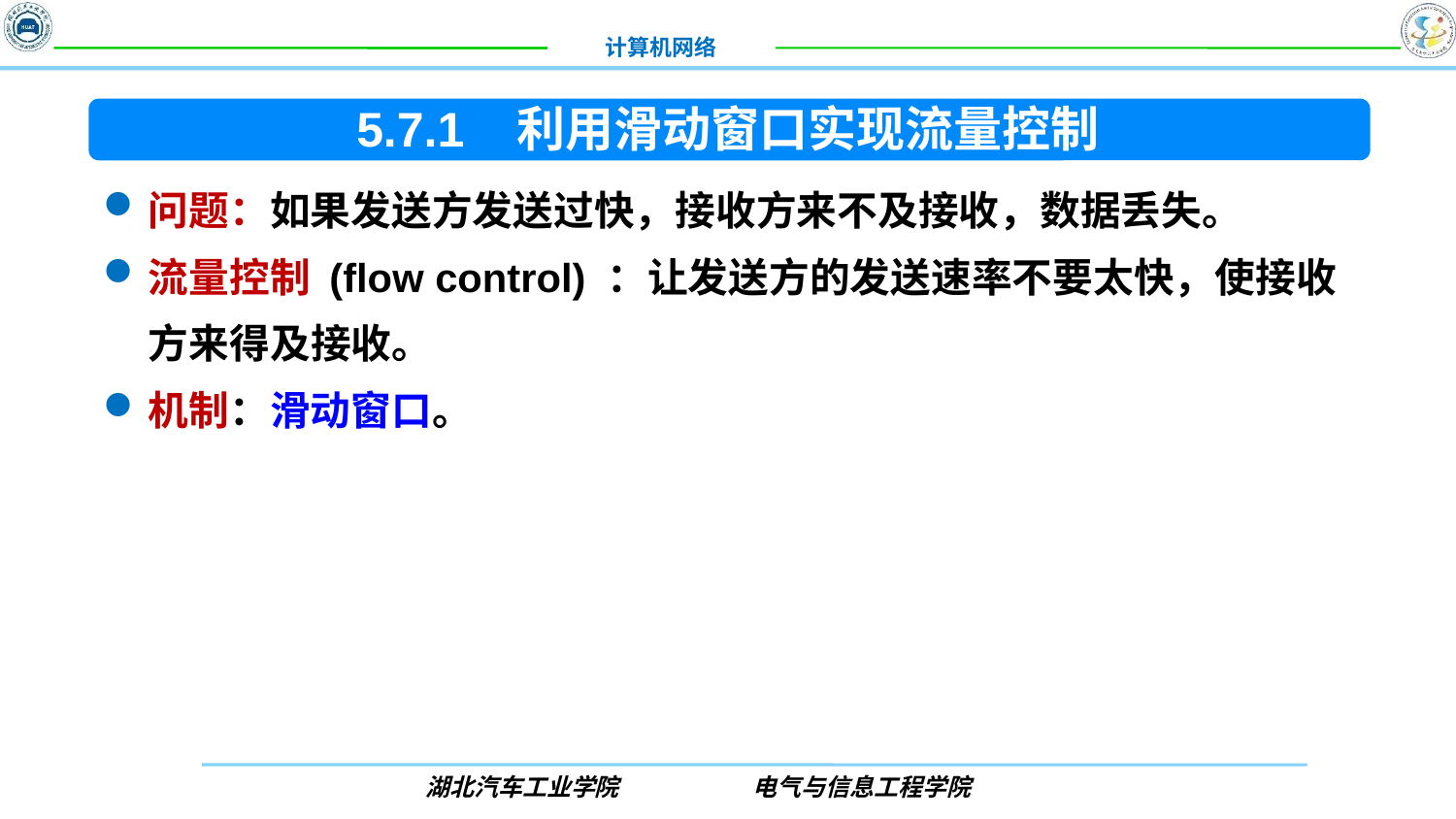

5.7.1   利用滑动窗口实现流量控制

问题：如果发送方发送过快，接收方来不及接收，数据丢失。
流量控制 (flow control) ：让发送方的发送速率不要太快，使接收方来得及接收。
机制：滑动窗口。